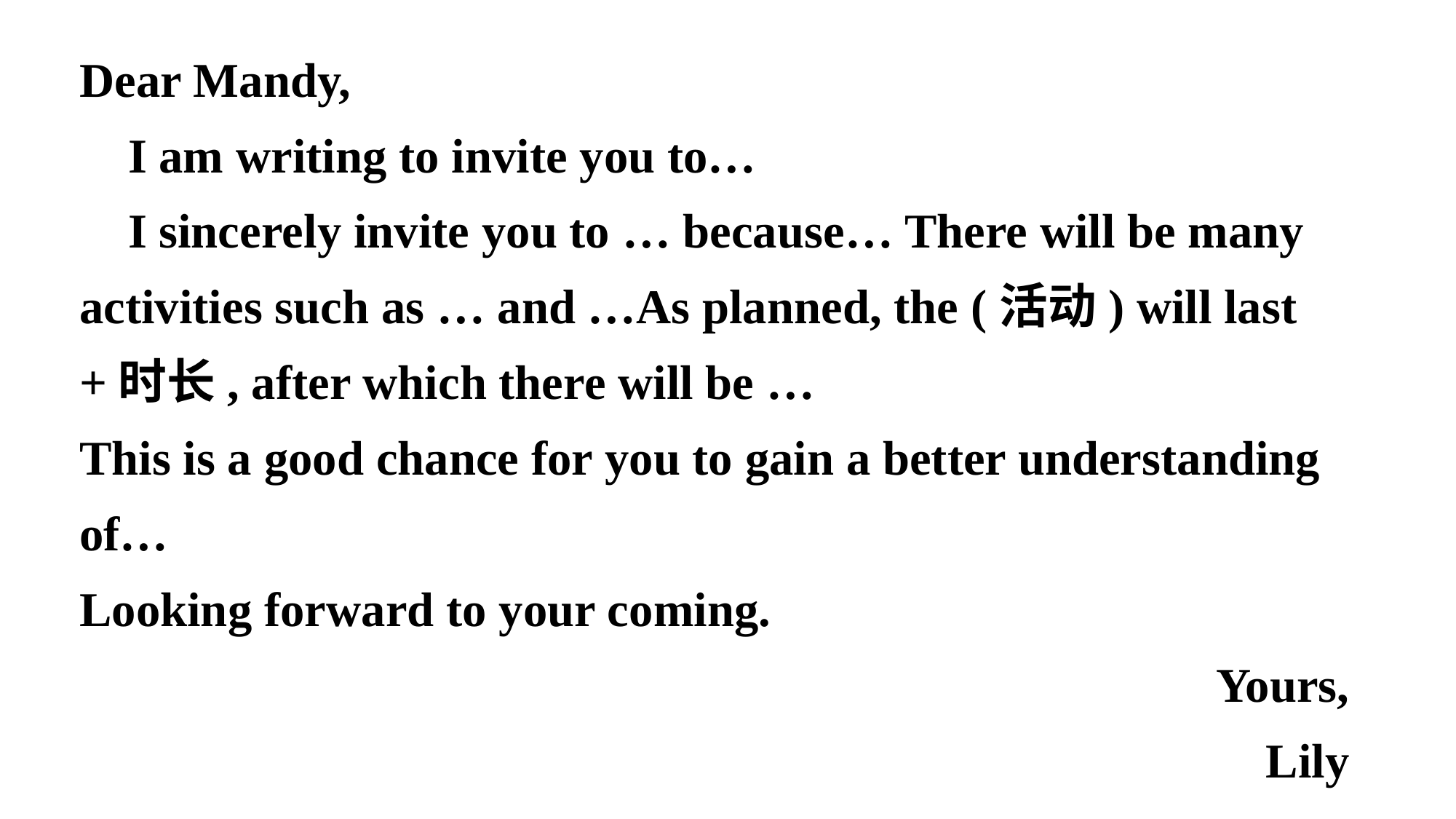

Dear Mandy,
    I am writing to invite you to…
    I sincerely invite you to … because… There will be many activities such as … and …As planned, the (活动) will last +时长, after which there will be …
This is a good chance for you to gain a better understanding of…
Looking forward to your coming.
Yours,
Lily